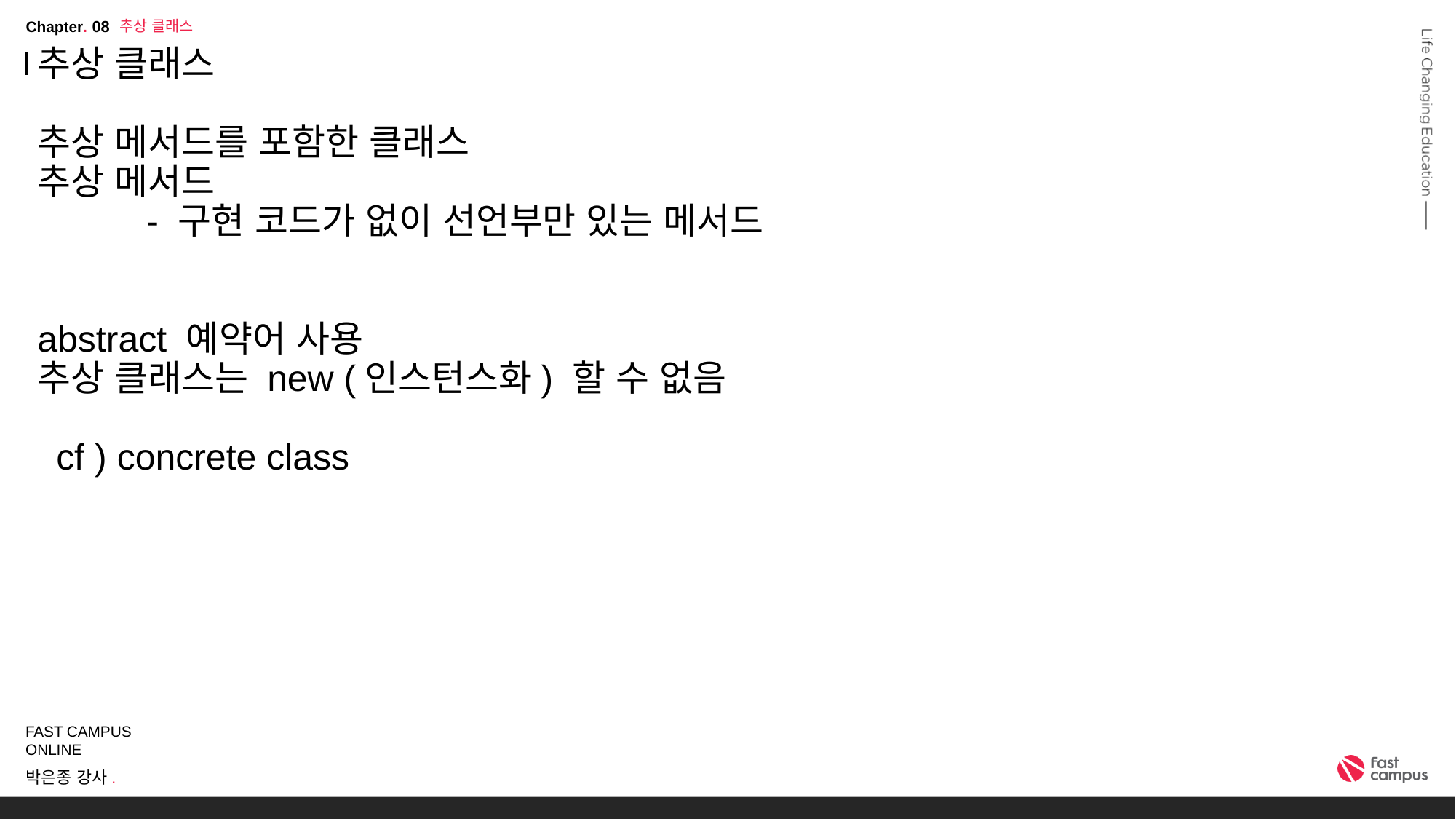

추상 클래스
08
# 추상 클래스 추상 메서드를 포함한 클래스 추상 메서드 - 구현 코드가 없이 선언부만 있는 메서드 abstract 예약어 사용 추상 클래스는 new (인스턴스화) 할 수 없음 cf ) concrete class